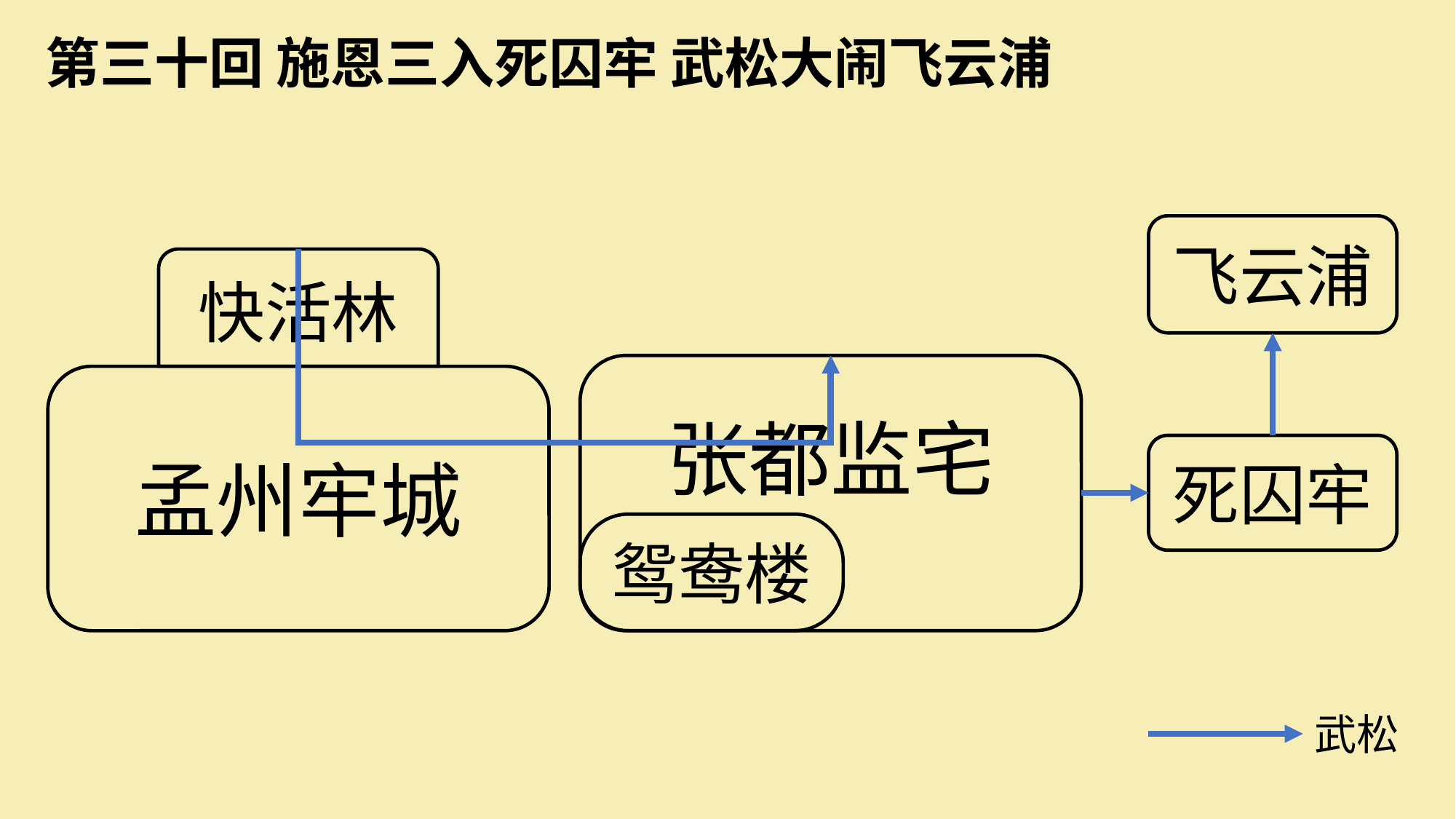

第三十回 施恩三入死囚牢 武松大闹飞云浦
飞云浦
快活林
孟州牢城
张都监宅

鸳鸯楼
死囚牢
武松